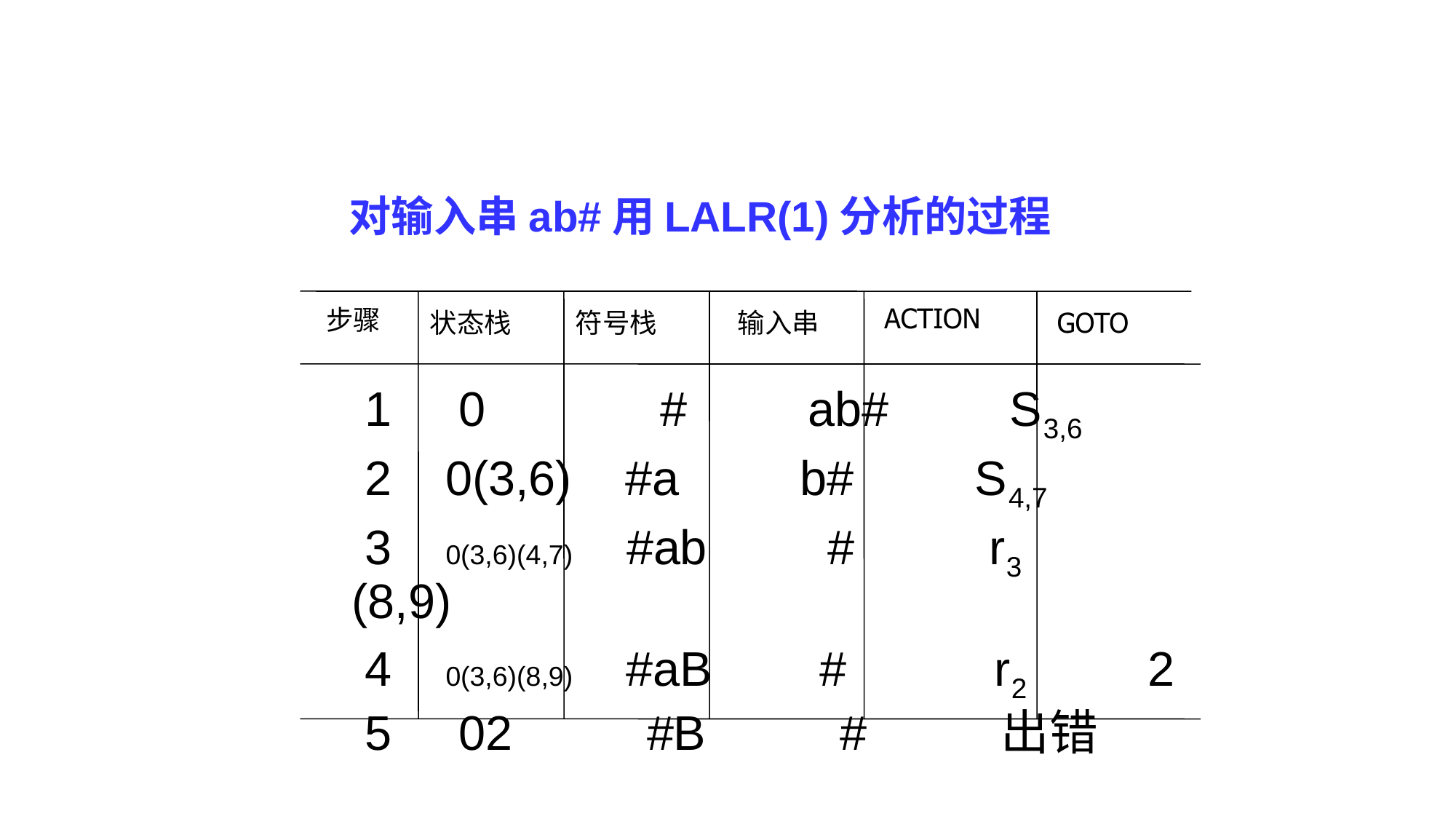

# 对输入串ab#用LALR(1)分析的过程

ACTION
步骤
状态栈
符号栈
输入串
GOTO

    1     0             #         ab#         S3,6
    2    0(3,6)    #a         b#         S4,7
    3    0(3,6)(4,7)    #ab         #          r3        (8,9)
    4    0(3,6)(8,9)       #aB        #           r2         2
    5     02          #B          #         出错

109